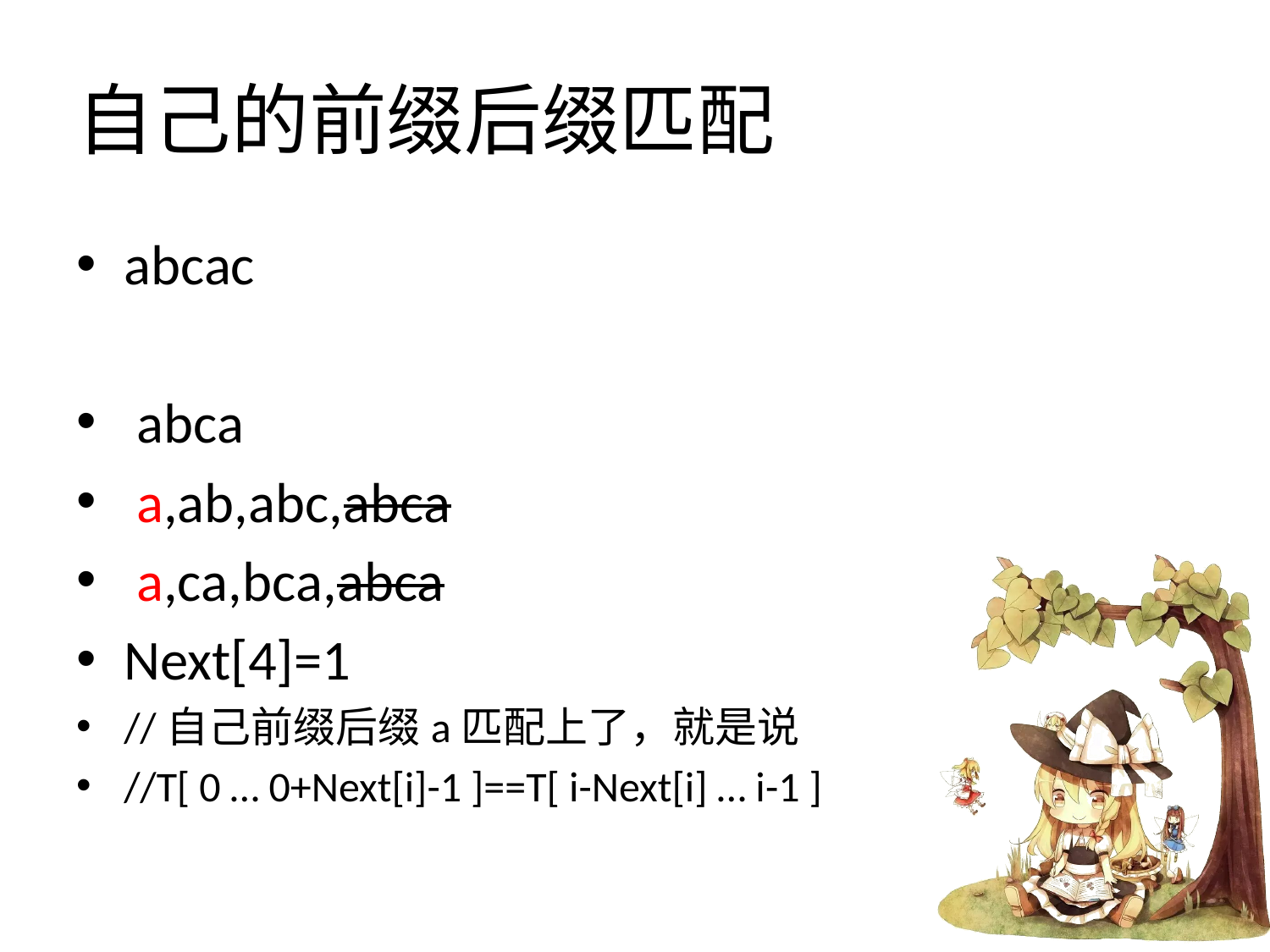

# 自己的前缀后缀匹配
abcac

 abca
 a,ab,abc,abca
 a,ca,bca,abca
Next[4]=1
//自己前缀后缀a匹配上了，就是说
//T[ 0 … 0+Next[i]-1 ]==T[ i-Next[i] … i-1 ]